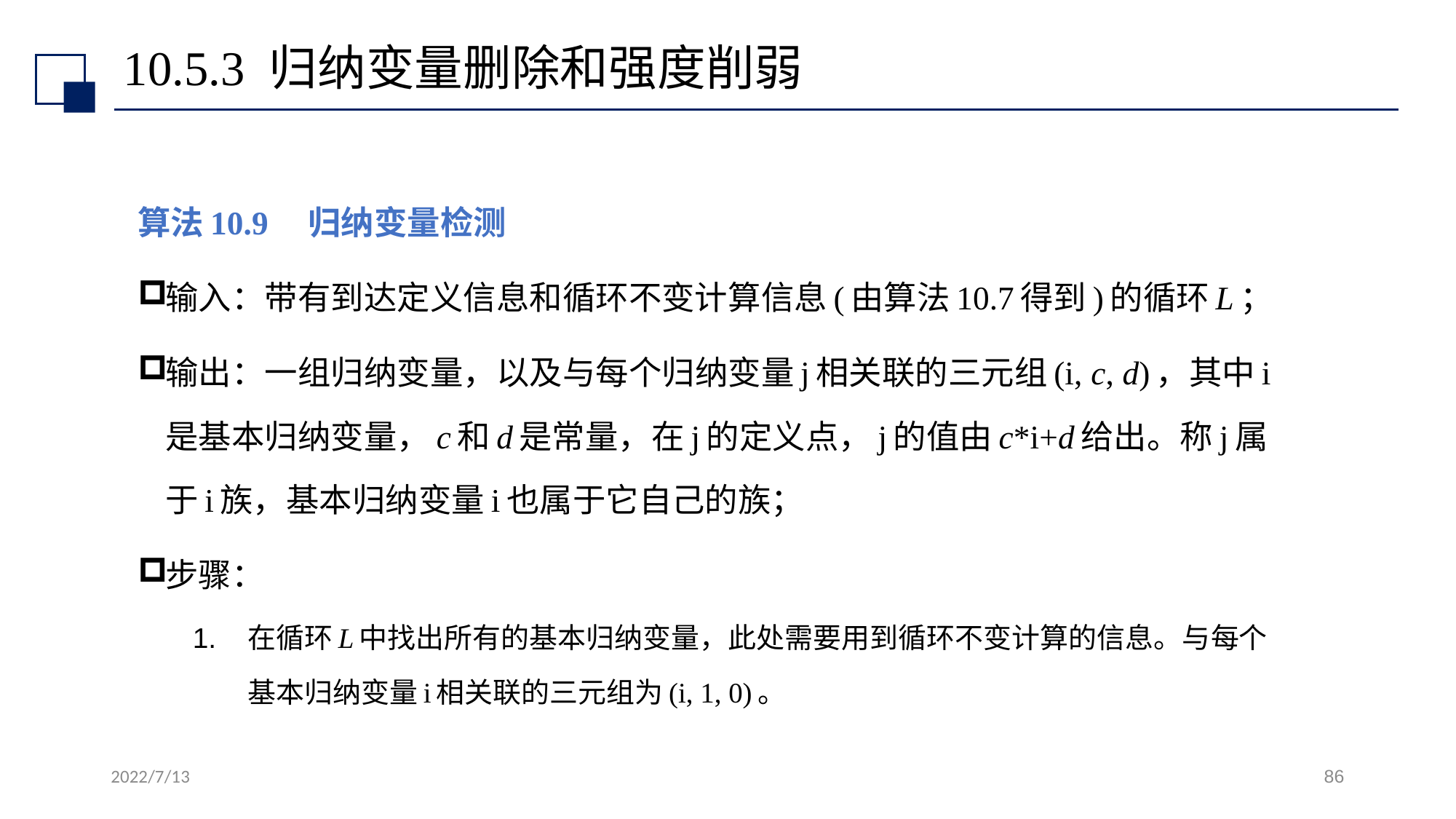

# 10.5.3 归纳变量删除和强度削弱
算法10.9    归纳变量检测
输入：带有到达定义信息和循环不变计算信息(由算法10.7得到)的循环L；
输出：一组归纳变量，以及与每个归纳变量j相关联的三元组(i, c, d)，其中i是基本归纳变量，c和d是常量，在j的定义点，j的值由c*i+d给出。称j属于i族，基本归纳变量i也属于它自己的族；
步骤：
在循环L中找出所有的基本归纳变量，此处需要用到循环不变计算的信息。与每个基本归纳变量i相关联的三元组为(i, 1, 0)。
2022/7/13
86